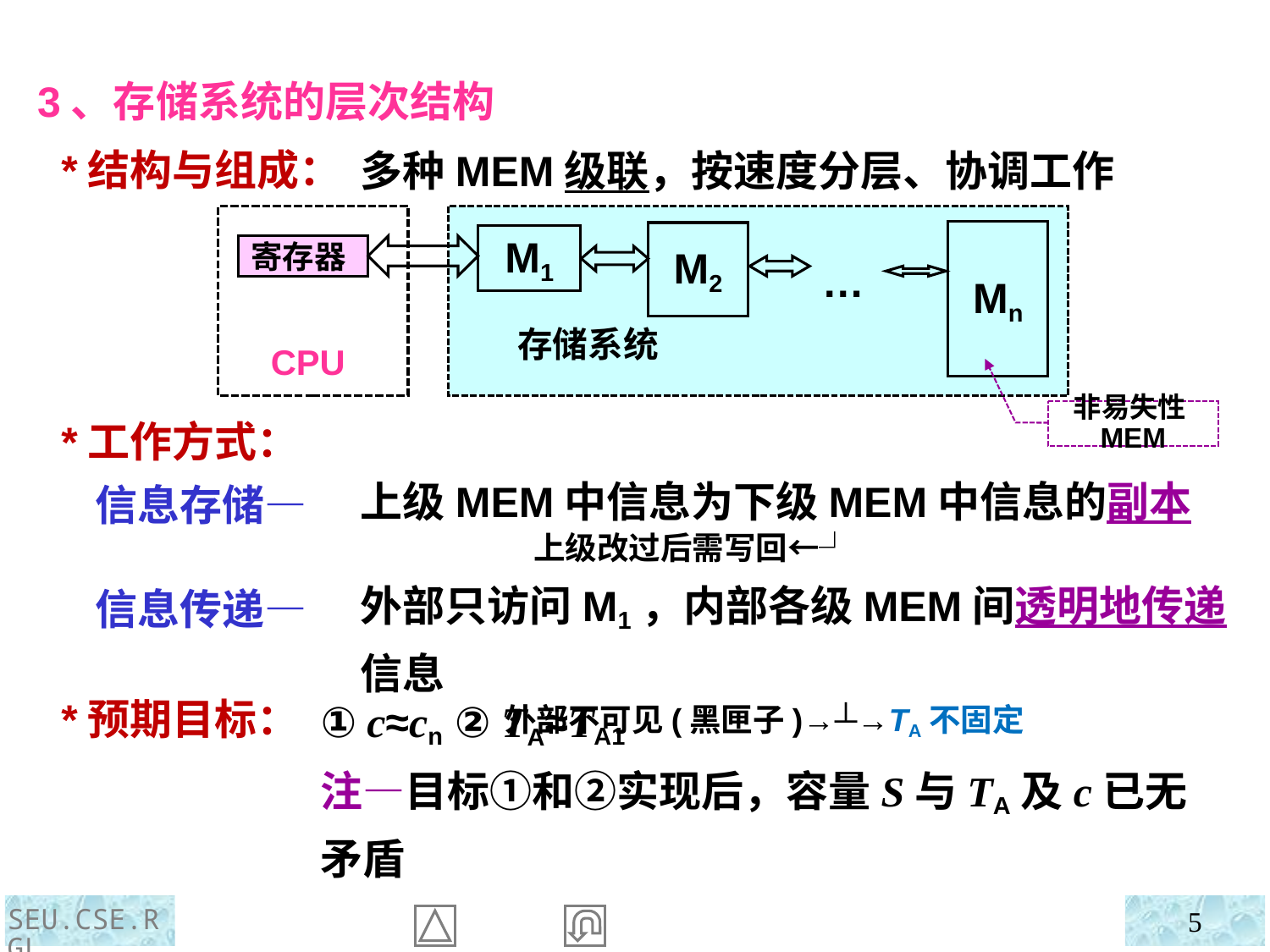

3、存储系统的层次结构
  *结构与组成：

  *工作方式：
     信息存储—

     信息传递—

  *预期目标：
多种MEM级联，按速度分层、协调工作

      存储系统
Mn
M2
M1
寄存器

…

CPU
非易失性MEM
上级MEM中信息为下级MEM中信息的副本
                       上级改过后需写回←┘
外部只访问M1，内部各级MEM间透明地传递信息
                   外部不可见(黑匣子)→┴→TA不固定
① c≈cn ② TA≈TA1
注—目标①和②实现后，容量S与TA及c已无矛盾
SEU.CSE.RGL
5